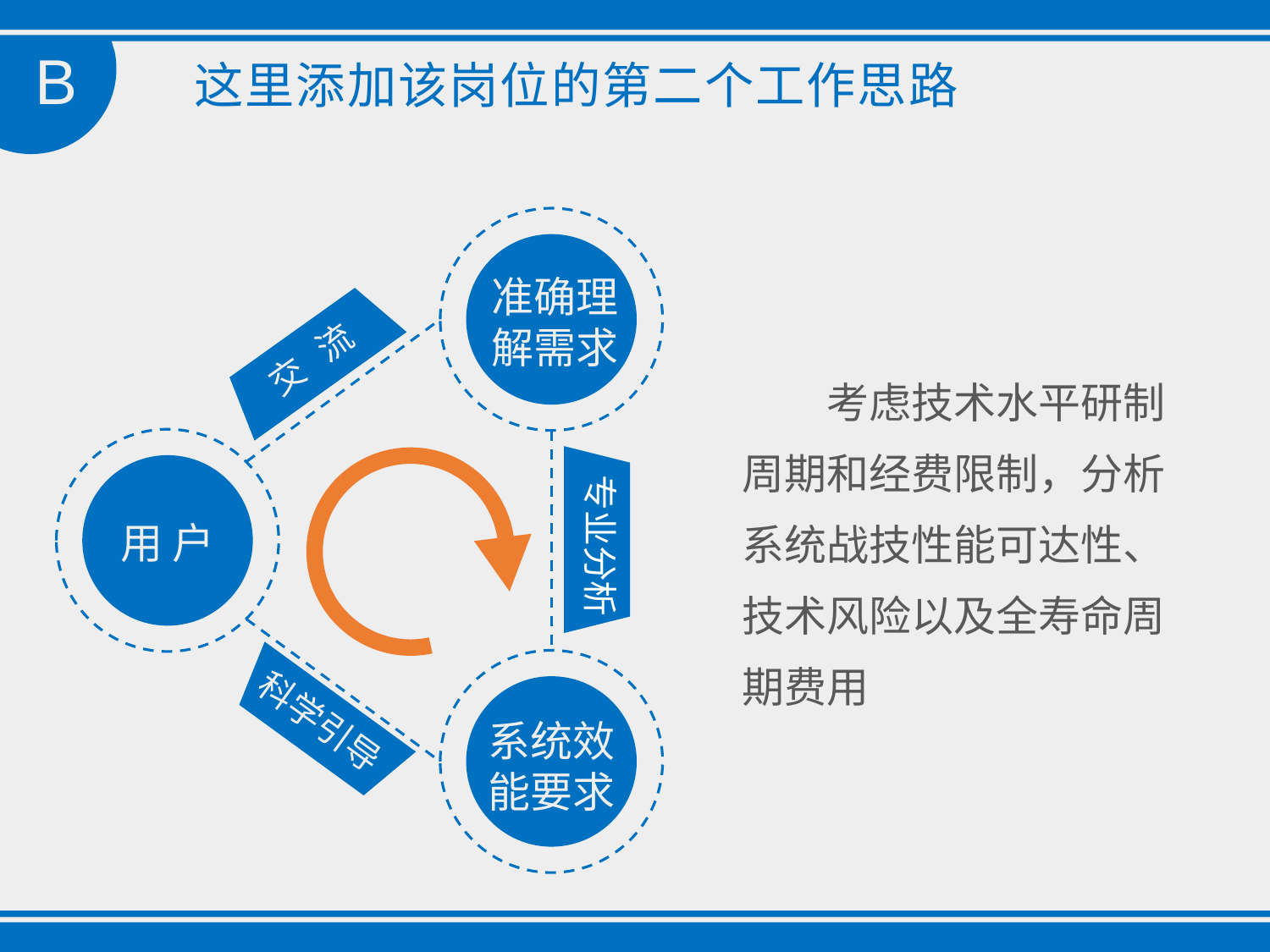

B

　　这里添加该岗位的第二个工作思路

准确理
解需求

交   流
　　考虑技术水平研制周期和经费限制，分析系统战技性能可达性、技术风险以及全寿命周期费用

用 户

专业分析

系统效
能要求

科学引导